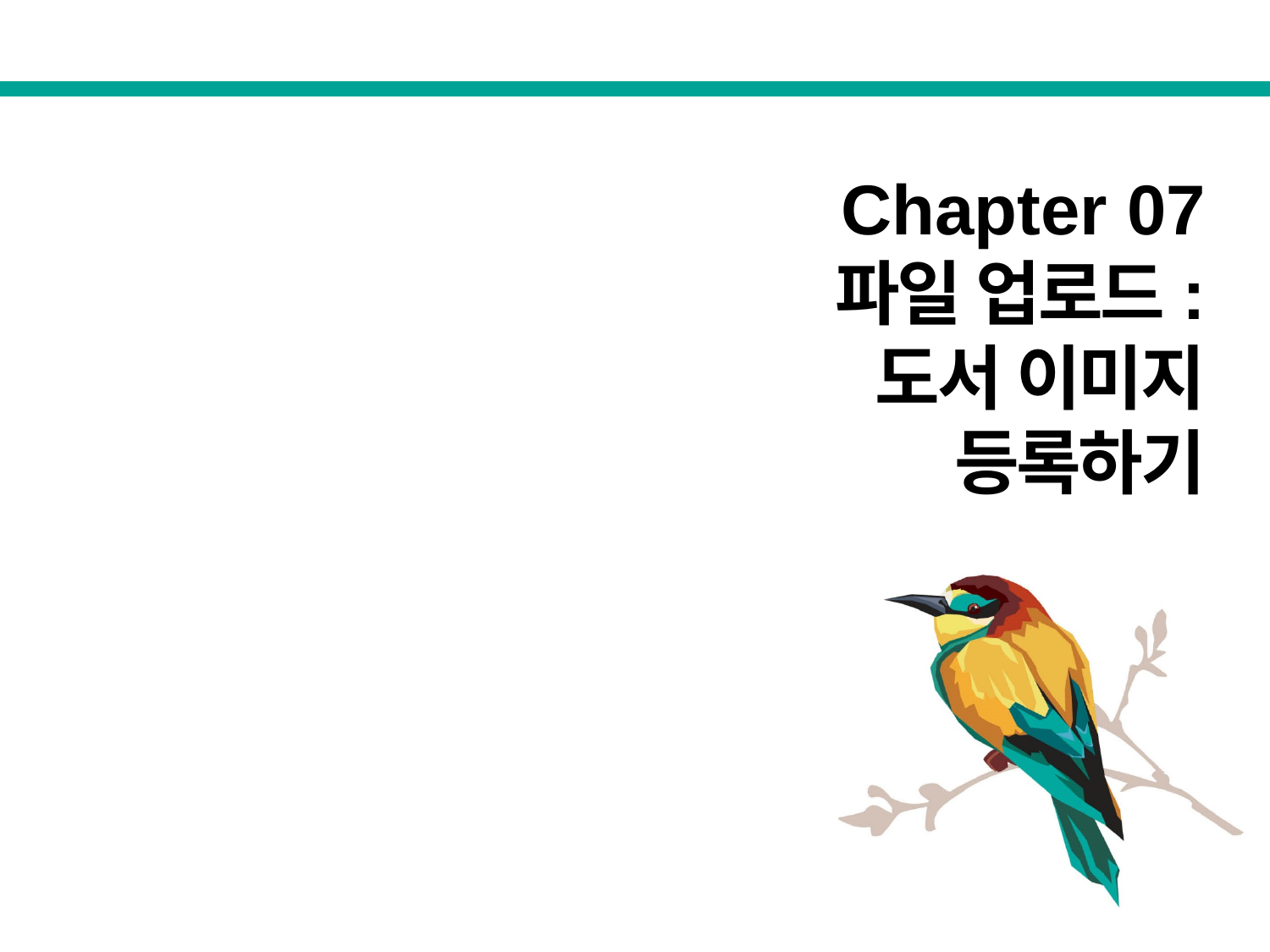

Chapter 07
파일 업로드:
도서 이미지
등록하기